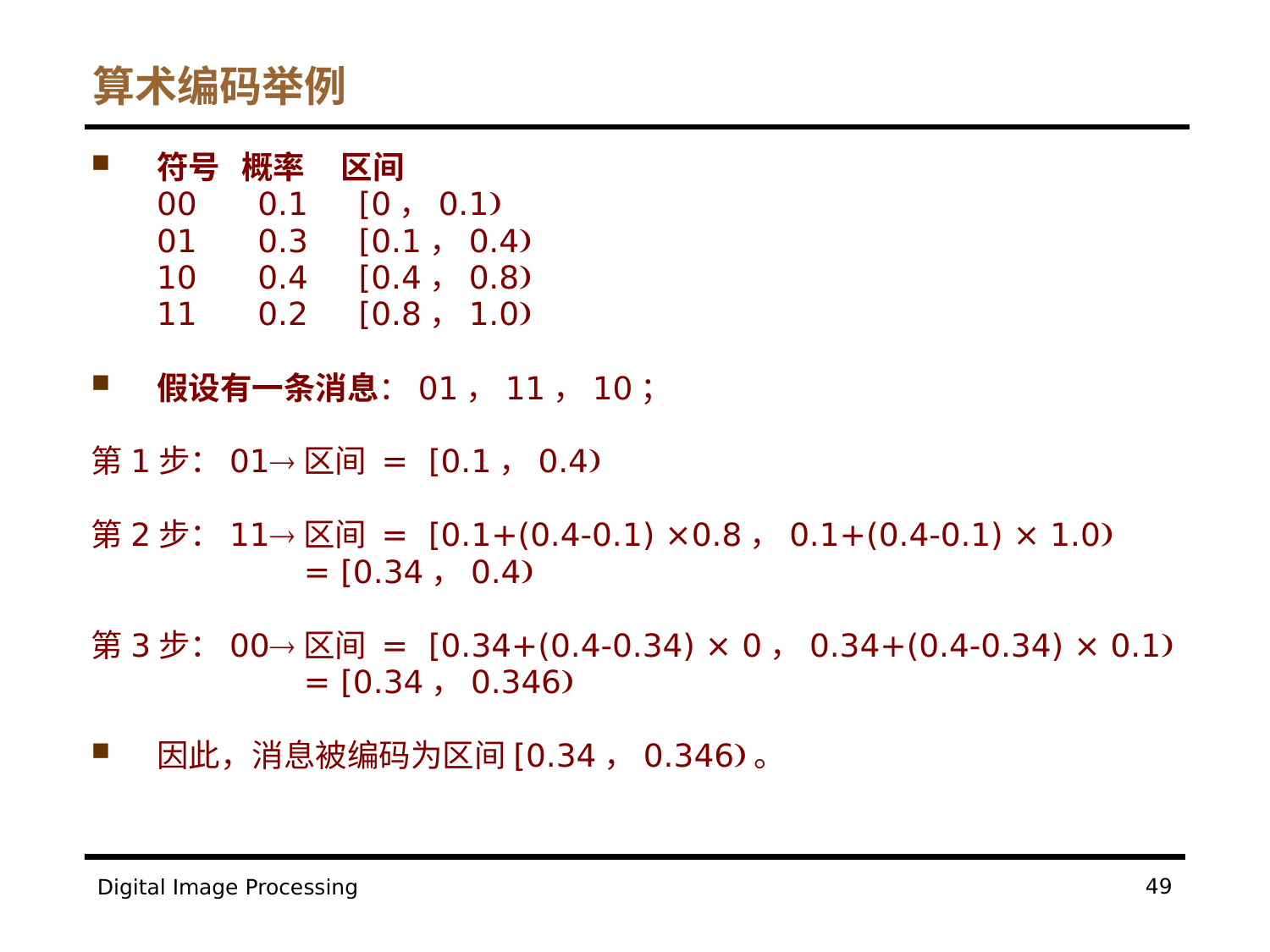

# 算术编码举例
符号   概率     区间
	00      0.1     [0，0.1)
	01      0.3     [0.1，0.4)
	10      0.4     [0.4，0.8)
	11      0.2     [0.8，1.0)

假设有一条消息：01，11，10；

第1步：01→区间 =  [0.1，0.4)

第2步：11→区间 =  [0.1+(0.4-0.1) ×0.8，0.1+(0.4-0.1) × 1.0)
  		  = [0.34，0.4)

第3步：00→区间 =  [0.34+(0.4-0.34) × 0，0.34+(0.4-0.34) × 0.1)
  		  = [0.34，0.346)

因此，消息被编码为区间[0.34，0.346)。
49
Digital Image Processing